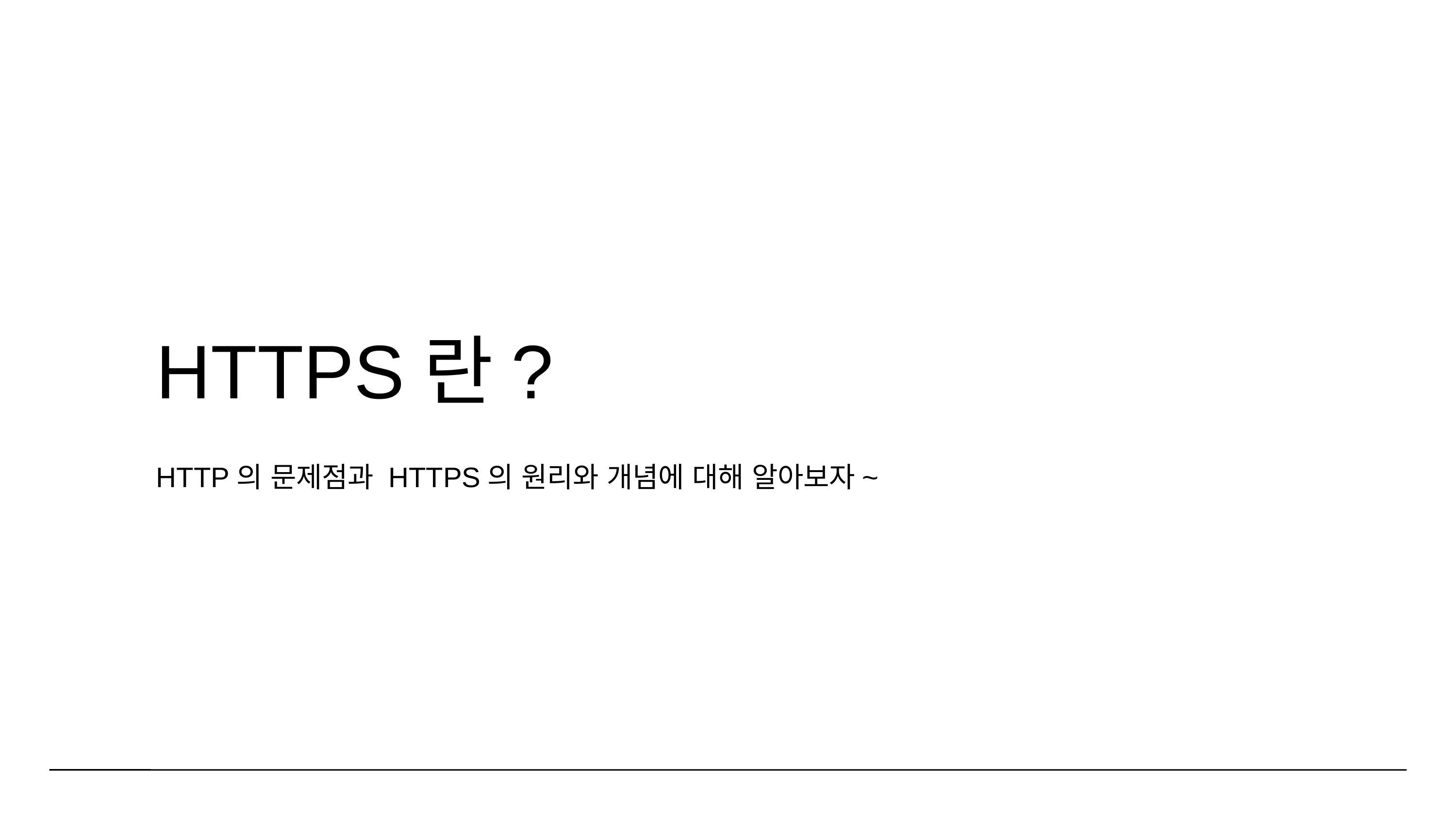

HTTPS란?
HTTP의 문제점과 HTTPS의 원리와 개념에 대해 알아보자~